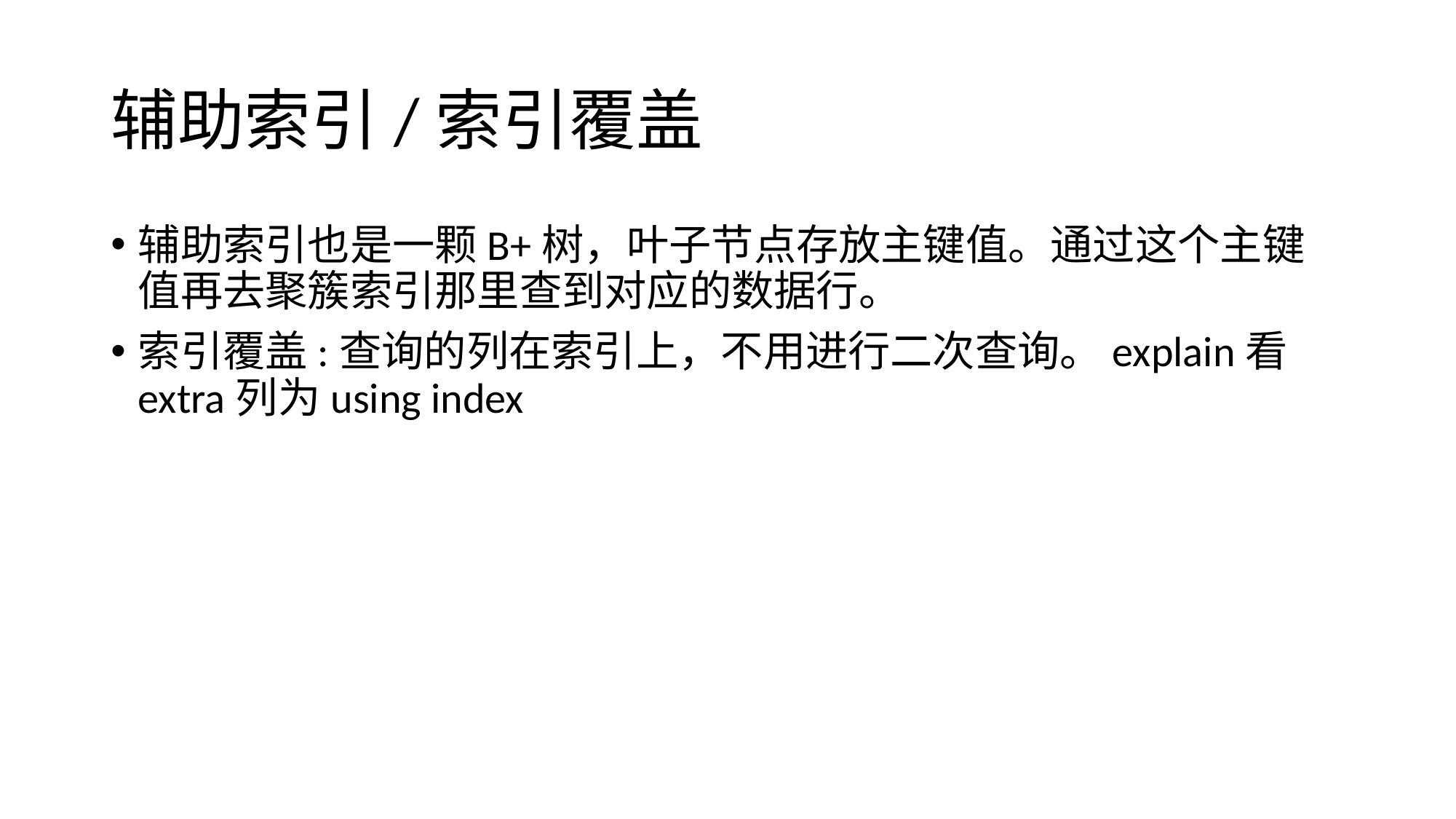

# 辅助索引/索引覆盖
辅助索引也是一颗B+树，叶子节点存放主键值。通过这个主键值再去聚簇索引那里查到对应的数据行。
索引覆盖:查询的列在索引上，不用进行二次查询。explain看extra列为using index